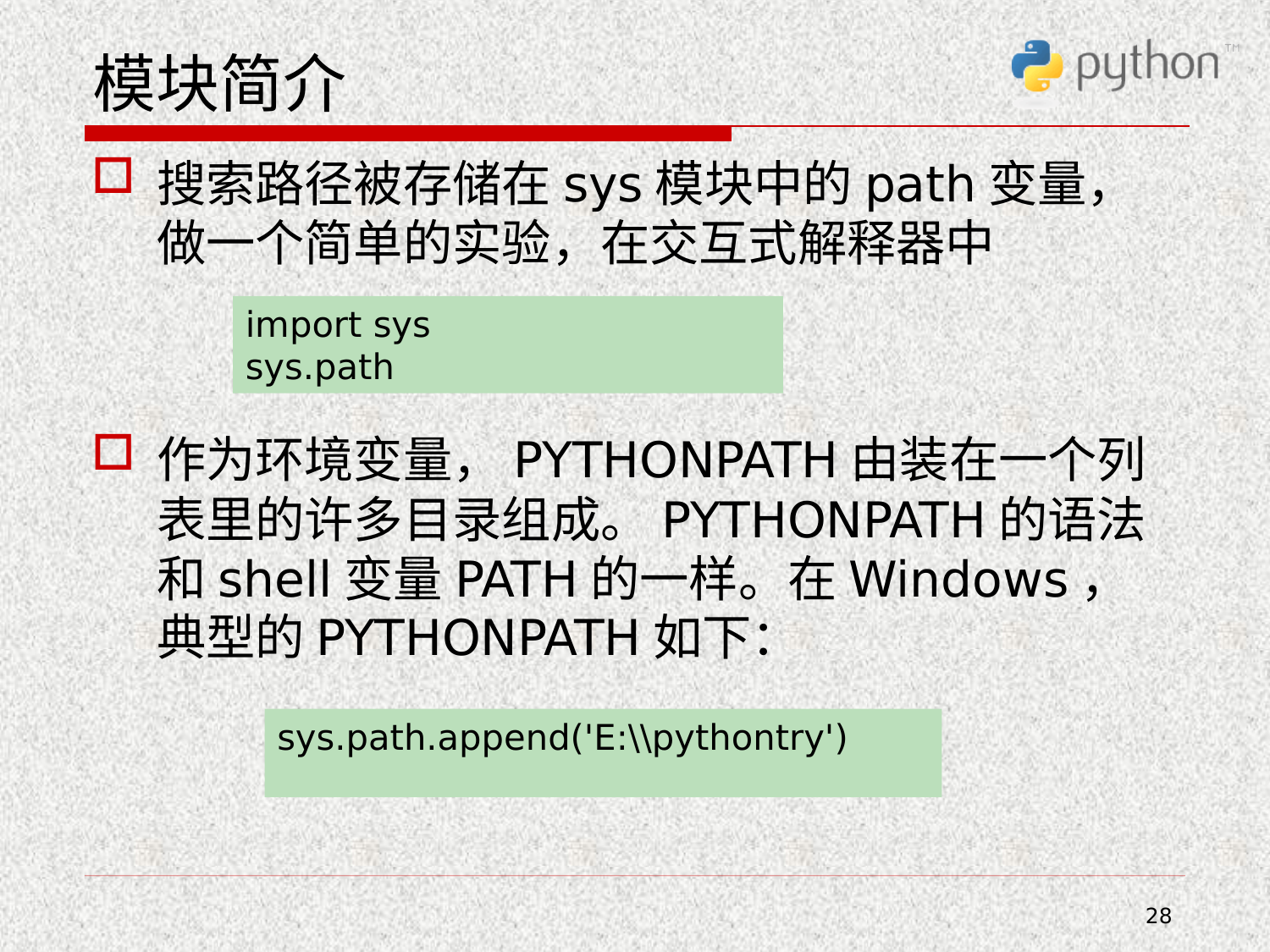

# 模块简介
搜索路径被存储在sys模块中的path变量，做一个简单的实验，在交互式解释器中

作为环境变量，PYTHONPATH由装在一个列表里的许多目录组成。PYTHONPATH的语法和shell变量PATH的一样。在Windows，典型的PYTHONPATH如下：

import sys
sys.path
sys.path.append('E:\\pythontry')

28